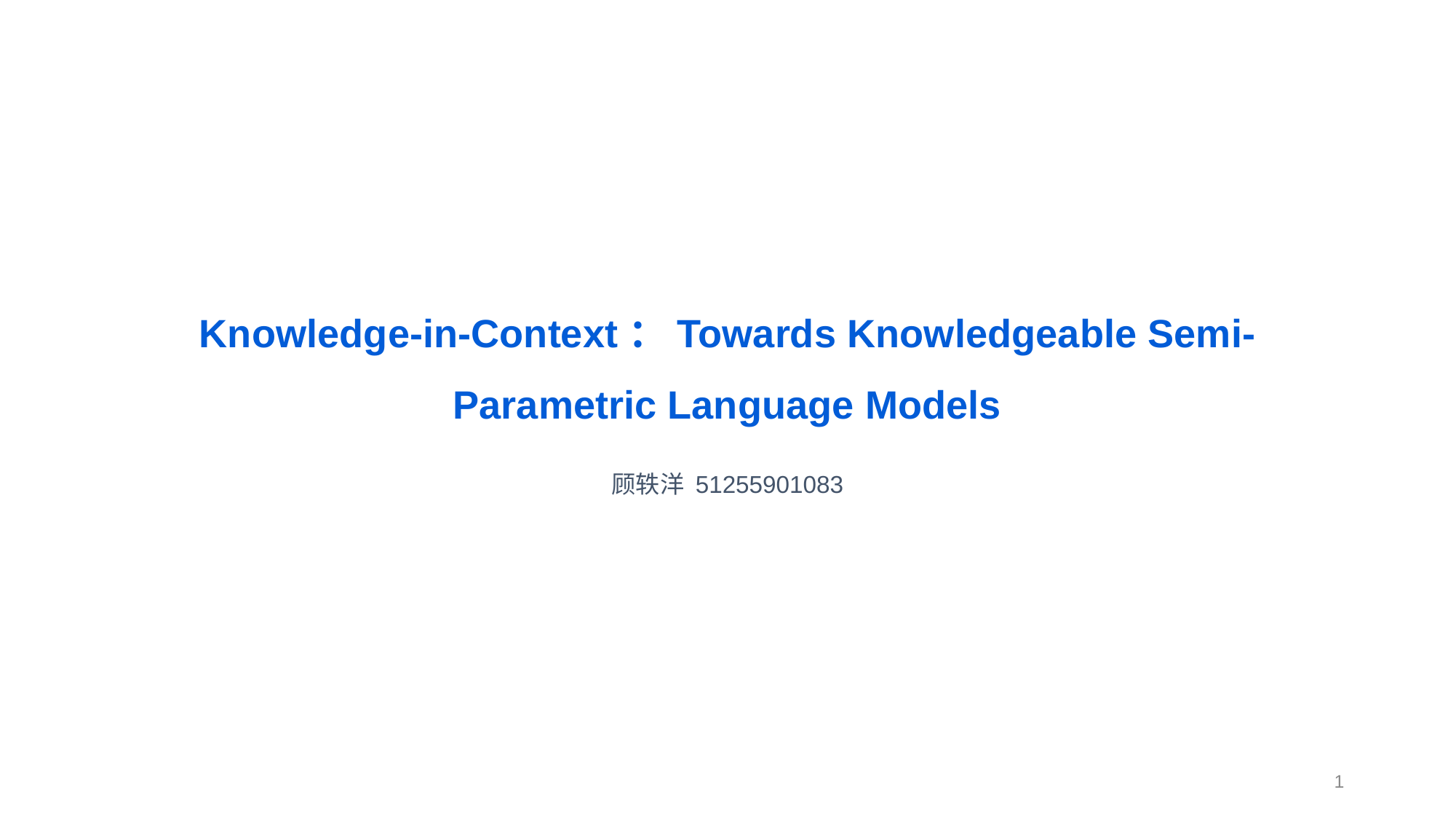

Knowledge-in-Context：Towards Knowledgeable Semi-Parametric Language Models
顾轶洋 51255901083
1